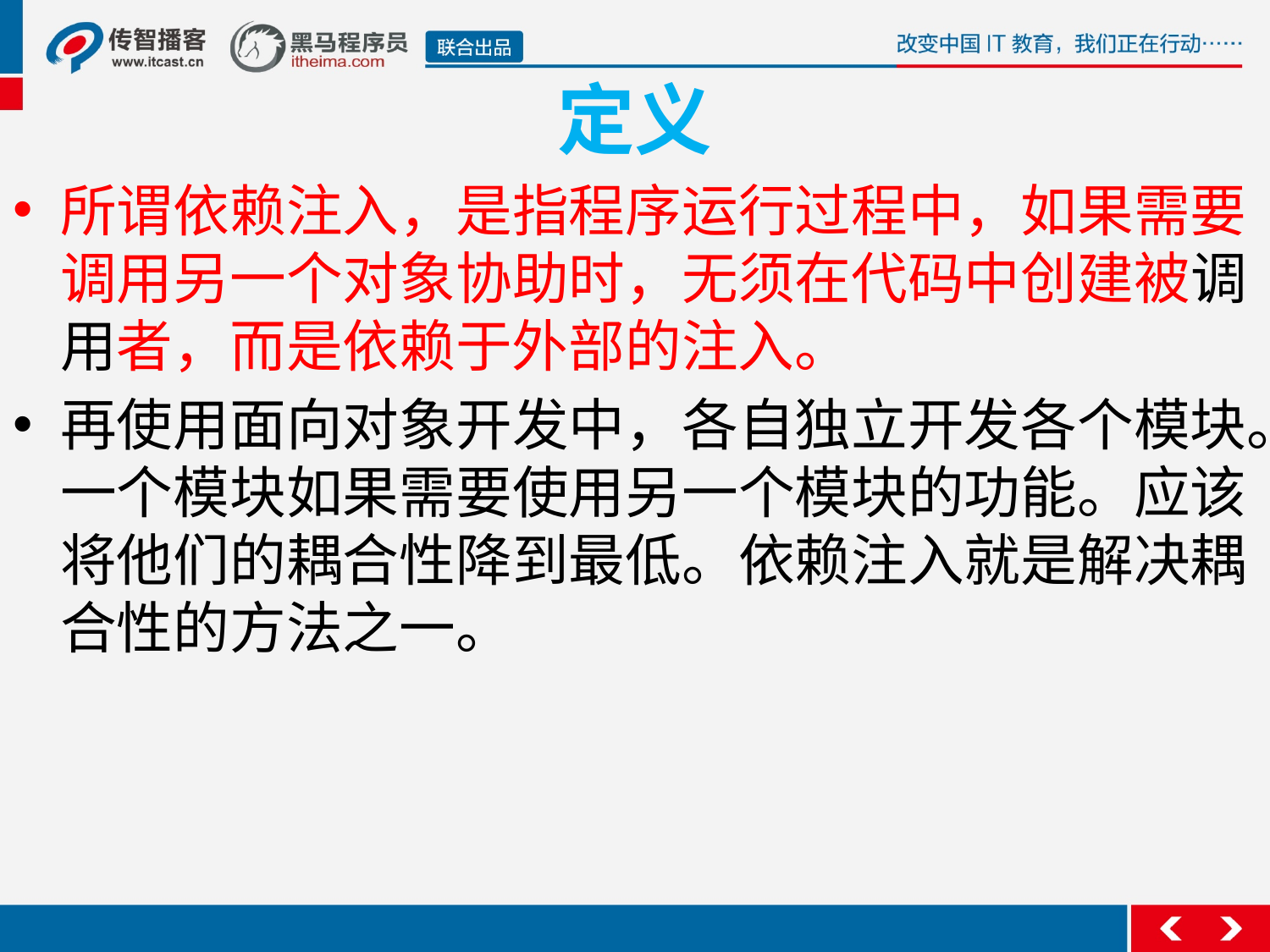

# 定义
所谓依赖注入，是指程序运行过程中，如果需要调用另一个对象协助时，无须在代码中创建被调用者，而是依赖于外部的注入。
再使用面向对象开发中，各自独立开发各个模块。一个模块如果需要使用另一个模块的功能。应该将他们的耦合性降到最低。依赖注入就是解决耦合性的方法之一。